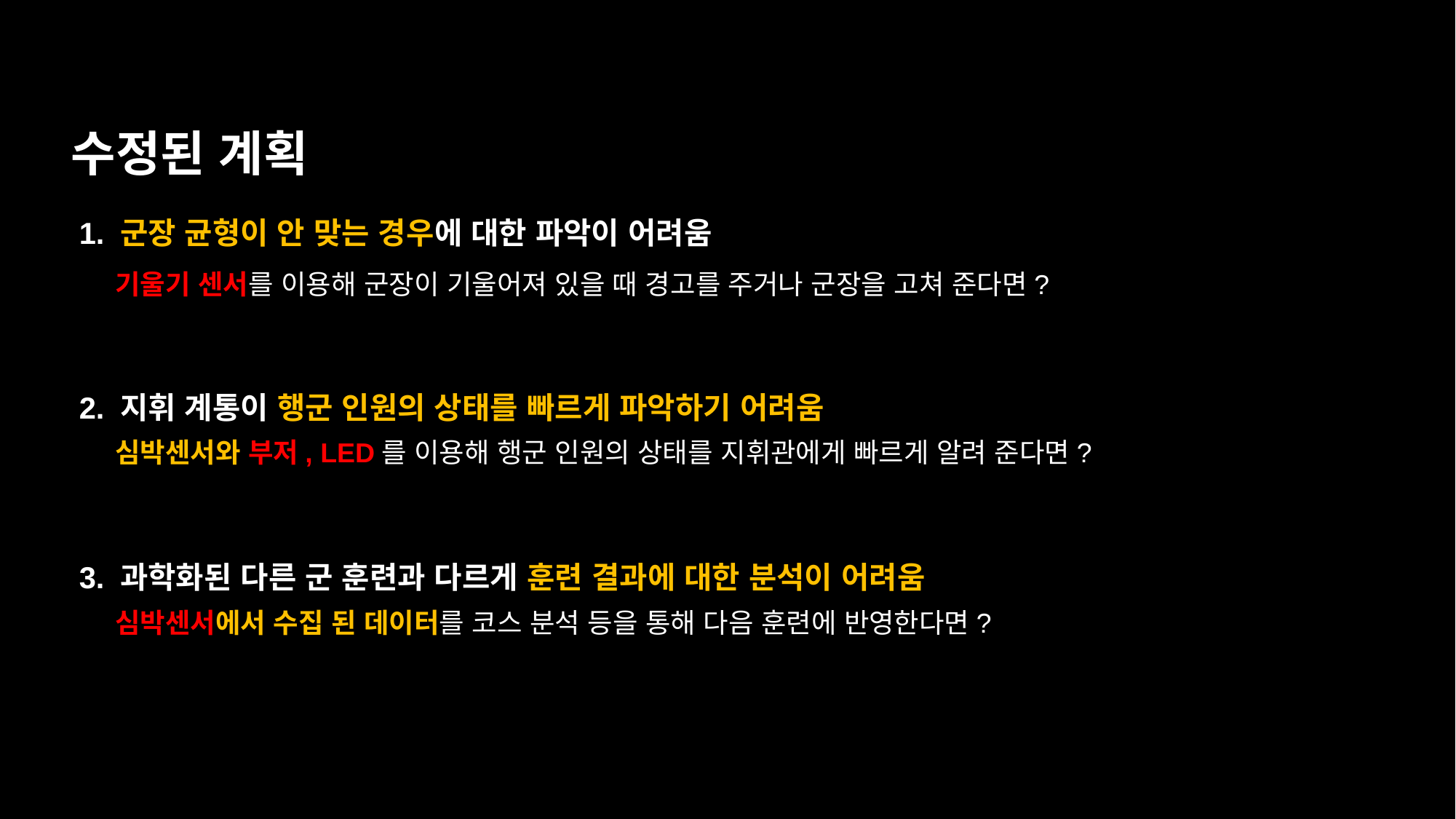

수정된 계획
1. 군장 균형이 안 맞는 경우에 대한 파악이 어려움
기울기 센서를 이용해 군장이 기울어져 있을 때 경고를 주거나 군장을 고쳐 준다면?
2. 지휘 계통이 행군 인원의 상태를 빠르게 파악하기 어려움
심박센서와 부저, LED를 이용해 행군 인원의 상태를 지휘관에게 빠르게 알려 준다면?
3. 과학화된 다른 군 훈련과 다르게 훈련 결과에 대한 분석이 어려움
심박센서에서 수집 된 데이터를 코스 분석 등을 통해 다음 훈련에 반영한다면?